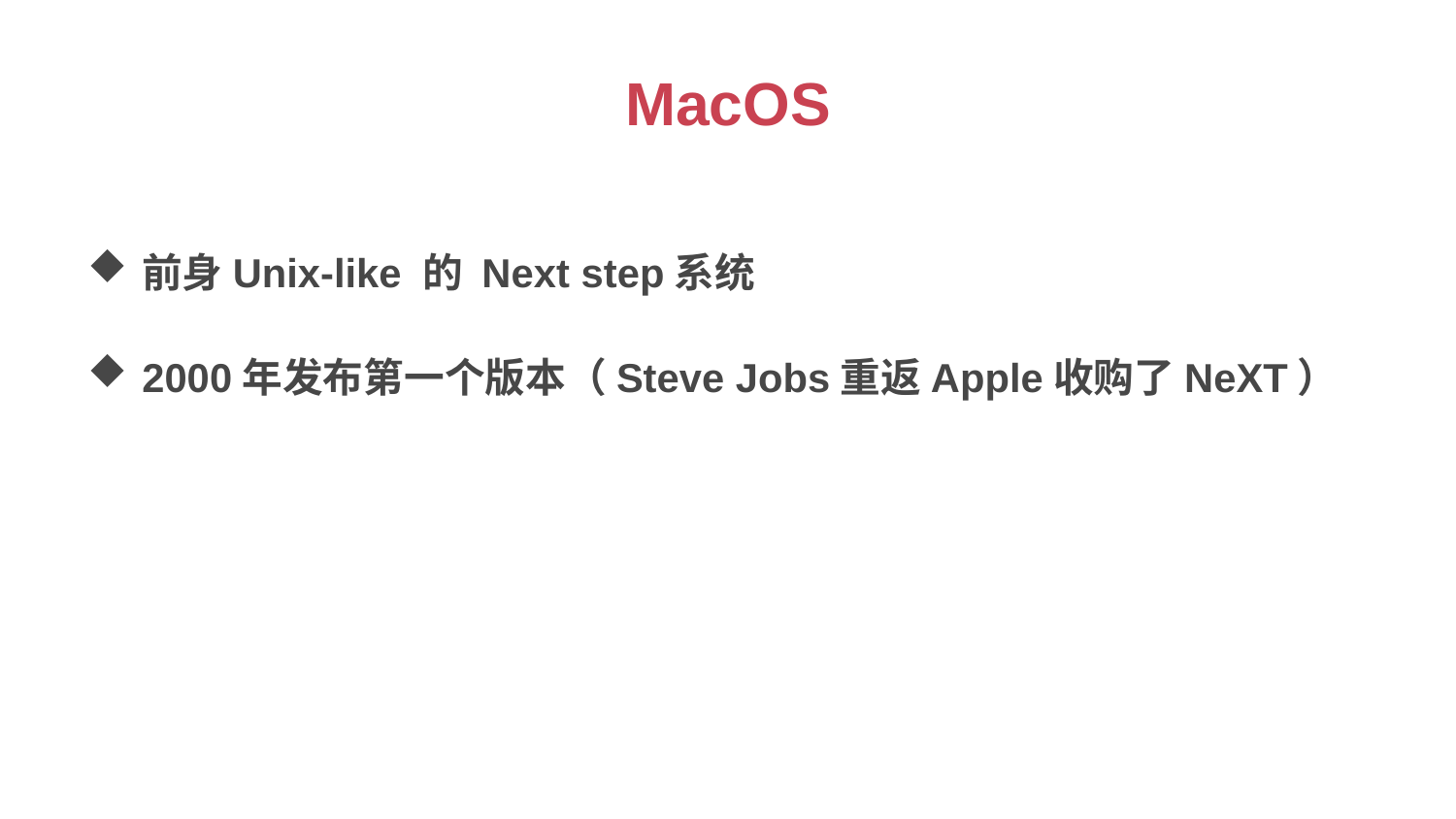

# MacOS
前身Unix-like 的 Next step系统
2000年发布第一个版本（Steve Jobs重返Apple收购了NeXT）